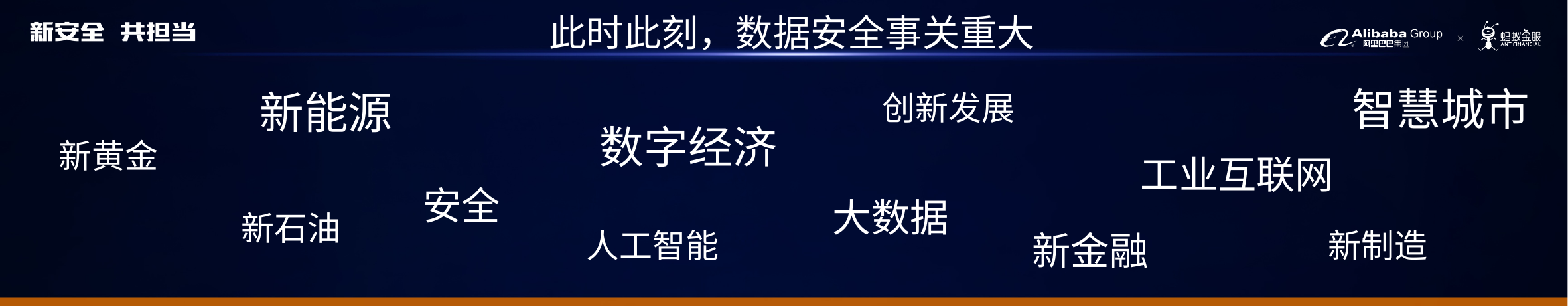

# 此时此刻，数据安全事关重大
智慧城市
新能源
创新发展
数字经济
新黄金
工业互联网
安全
大数据
新石油
人工智能
新制造
新金融